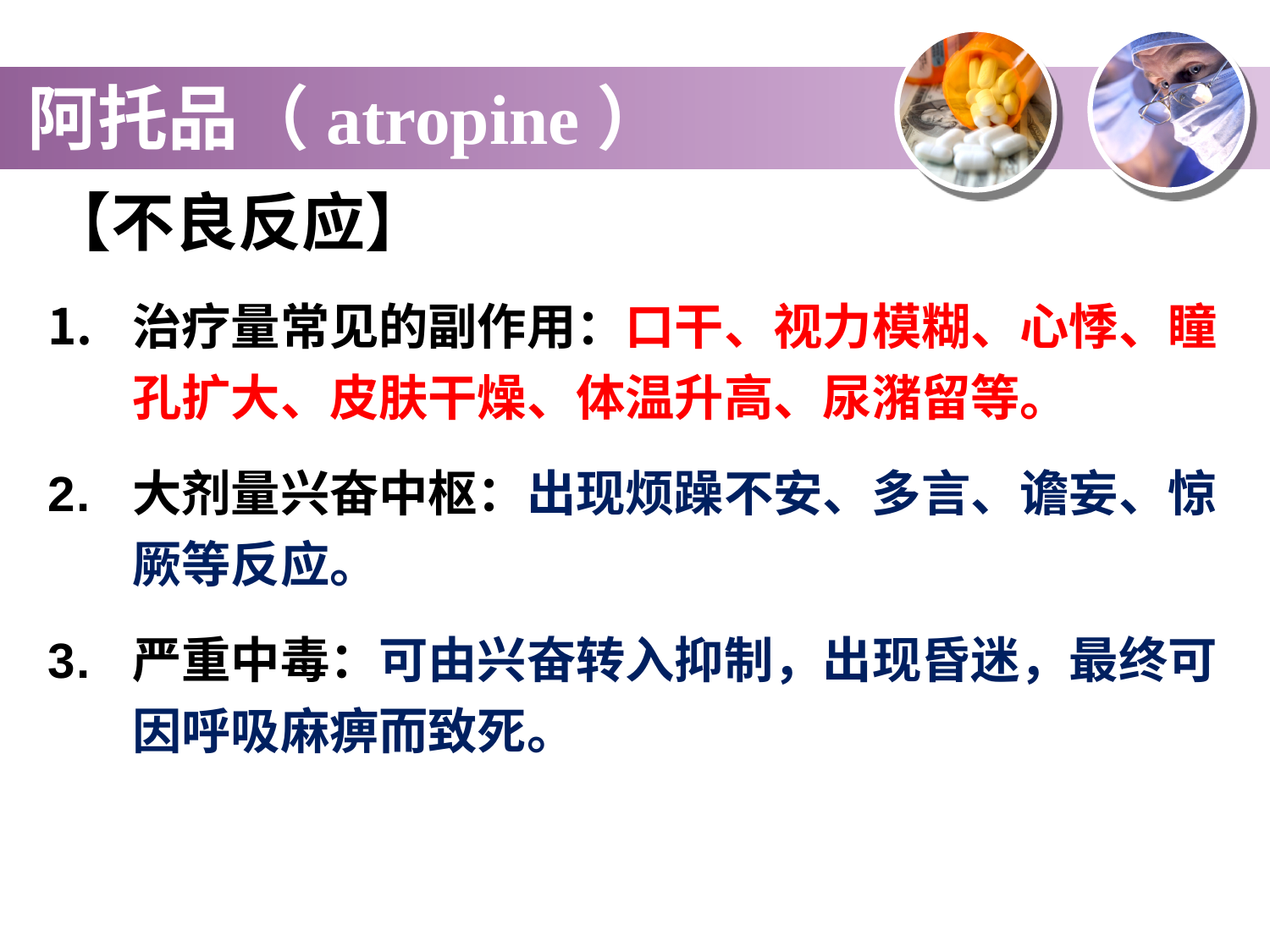

阿托品（atropine）
【不良反应】
治疗量常见的副作用：口干、视力模糊、心悸、瞳孔扩大、皮肤干燥、体温升高、尿潴留等。
大剂量兴奋中枢：出现烦躁不安、多言、谵妄、惊厥等反应。
严重中毒：可由兴奋转入抑制，出现昏迷，最终可因呼吸麻痹而致死。